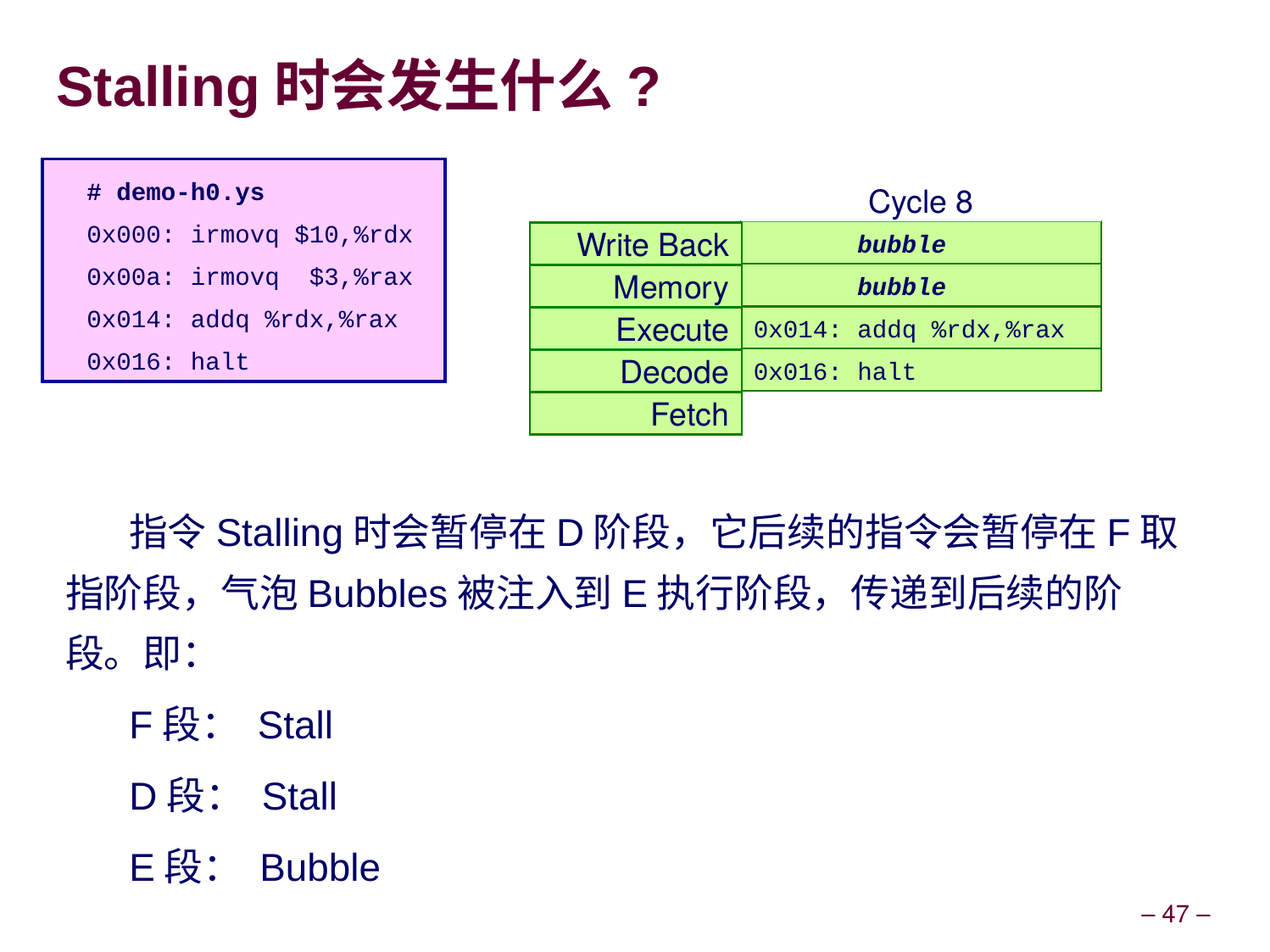

# Stalling时会发生什么?

# demo-h0.ys
0x000: irmovq $10,%rdx
0x00a: irmovq  $3,%rax
0x014: addq %rdx,%rax
0x016: halt
Cycle 4
0x000: irmovq $10,%rdx
0x00a: irmovq  $3,%rax
0x014: addq %rdx,%rax
0x016: halt
Cycle 5
0x000: irmovq $10,%rdx
0x00a: irmovq  $3,%rax
       bubble
0x014: addq %rdx,%rax
0x016: halt
Cycle 6
0x00a: irmovq  $3,%rax
       bubble
       bubble
0x014: addq %rdx,%rax
0x016: halt
Cycle 7
       bubble
       bubble
       bubble
0x014: addq %rdx,%rax
0x016: halt
Cycle 8
       bubble
       bubble
0x014: addq %rdx,%rax
0x016: halt

Write Back
Memory
Execute
Decode
Fetch
指令Stalling时会暂停在D阶段，它后续的指令会暂停在F取指阶段，气泡Bubbles被注入到E执行阶段，传递到后续的阶段。即：
F段： Stall
D段： Stall
E段： Bubble